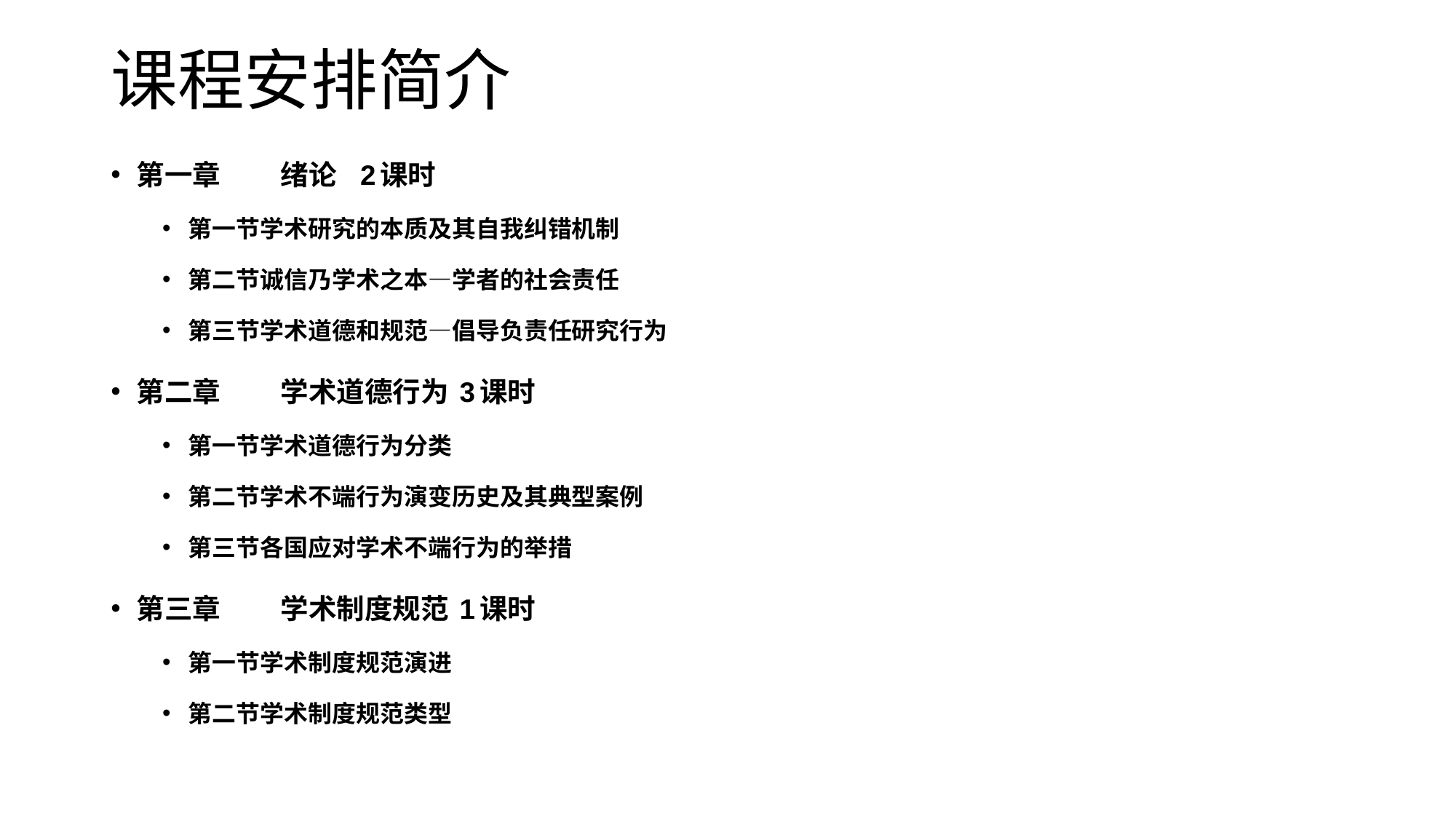

# 课程安排简介
第一章	绪论   2课时
第一节	学术研究的本质及其自我纠错机制
第二节	诚信乃学术之本—学者的社会责任
第三节	学术道德和规范—倡导负责任研究行为
第二章	学术道德行为 3课时
第一节	学术道德行为分类
第二节	学术不端行为演变历史及其典型案例
第三节	各国应对学术不端行为的举措
第三章	学术制度规范 1课时
第一节	学术制度规范演进
第二节	学术制度规范类型